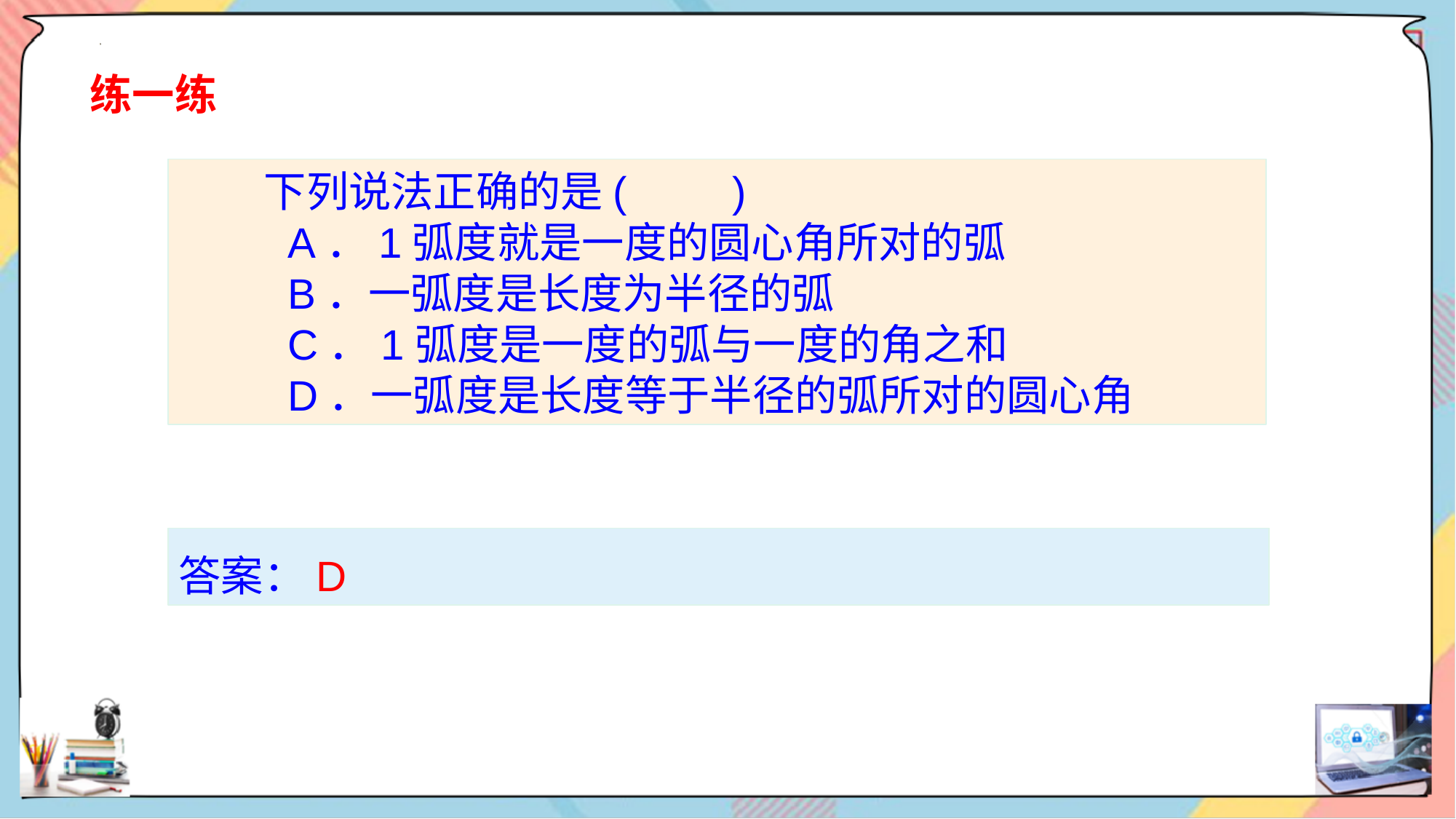

练一练
下列说法正确的是(　　)
  A．1弧度就是一度的圆心角所对的弧
  B．一弧度是长度为半径的弧
  C．1弧度是一度的弧与一度的角之和
  D．一弧度是长度等于半径的弧所对的圆心角
答案：D